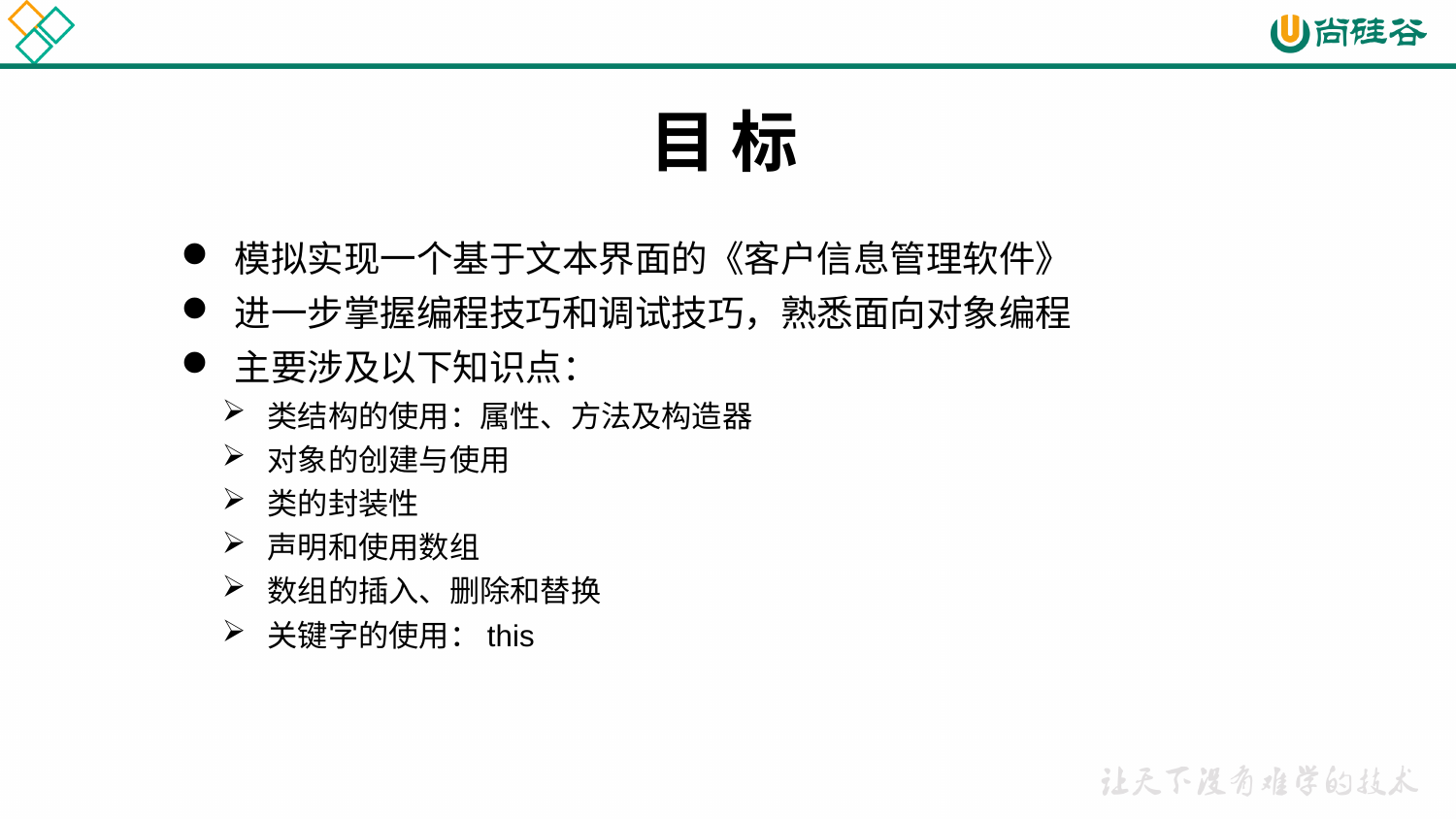

# 目 标
 模拟实现一个基于文本界面的《客户信息管理软件》
 进一步掌握编程技巧和调试技巧，熟悉面向对象编程
 主要涉及以下知识点：
类结构的使用：属性、方法及构造器
对象的创建与使用
类的封装性
声明和使用数组
数组的插入、删除和替换
关键字的使用：this